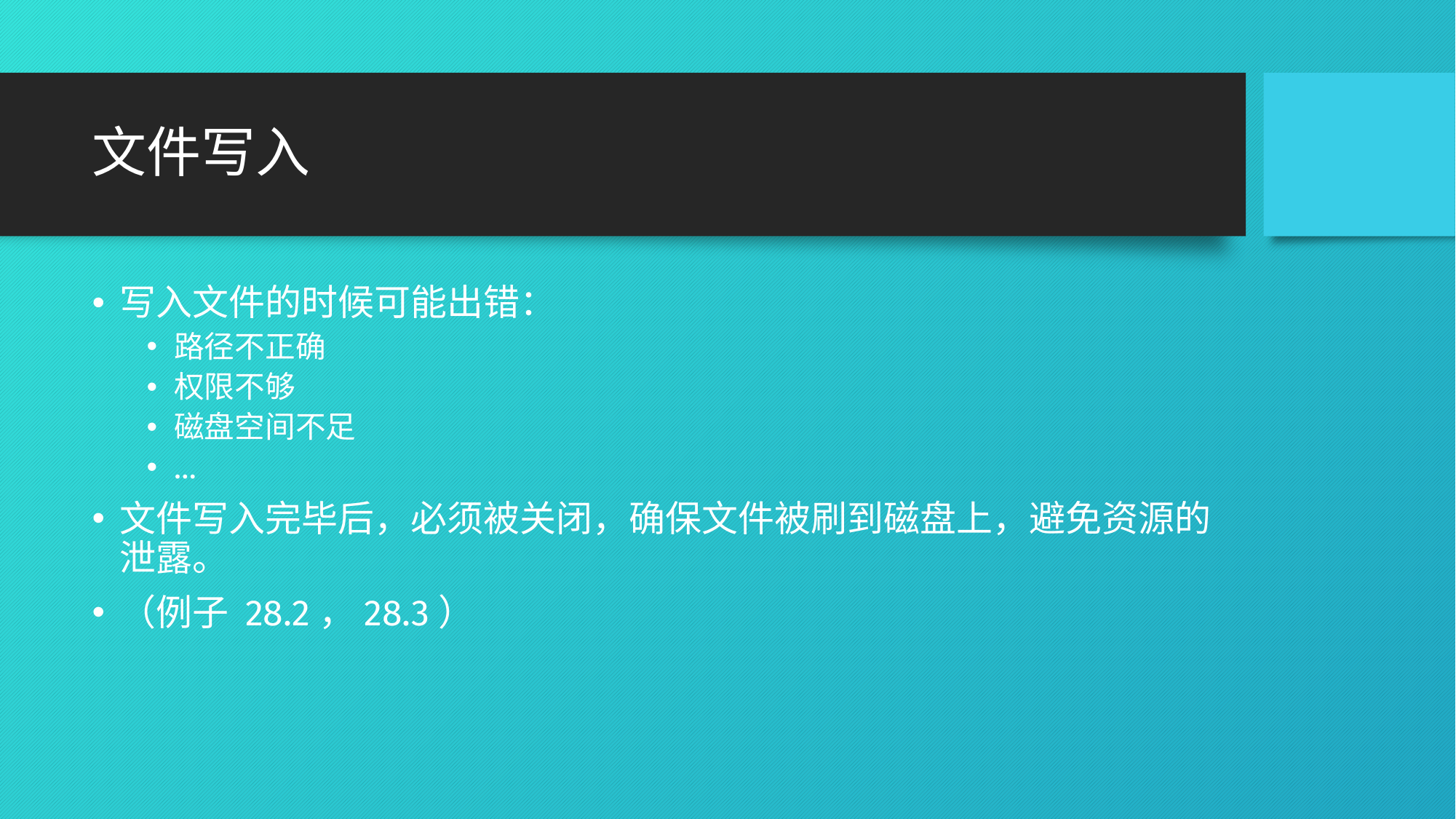

# 文件写入
写入文件的时候可能出错：
路径不正确
权限不够
磁盘空间不足
…
文件写入完毕后，必须被关闭，确保文件被刷到磁盘上，避免资源的泄露。
（例子 28.2，28.3）